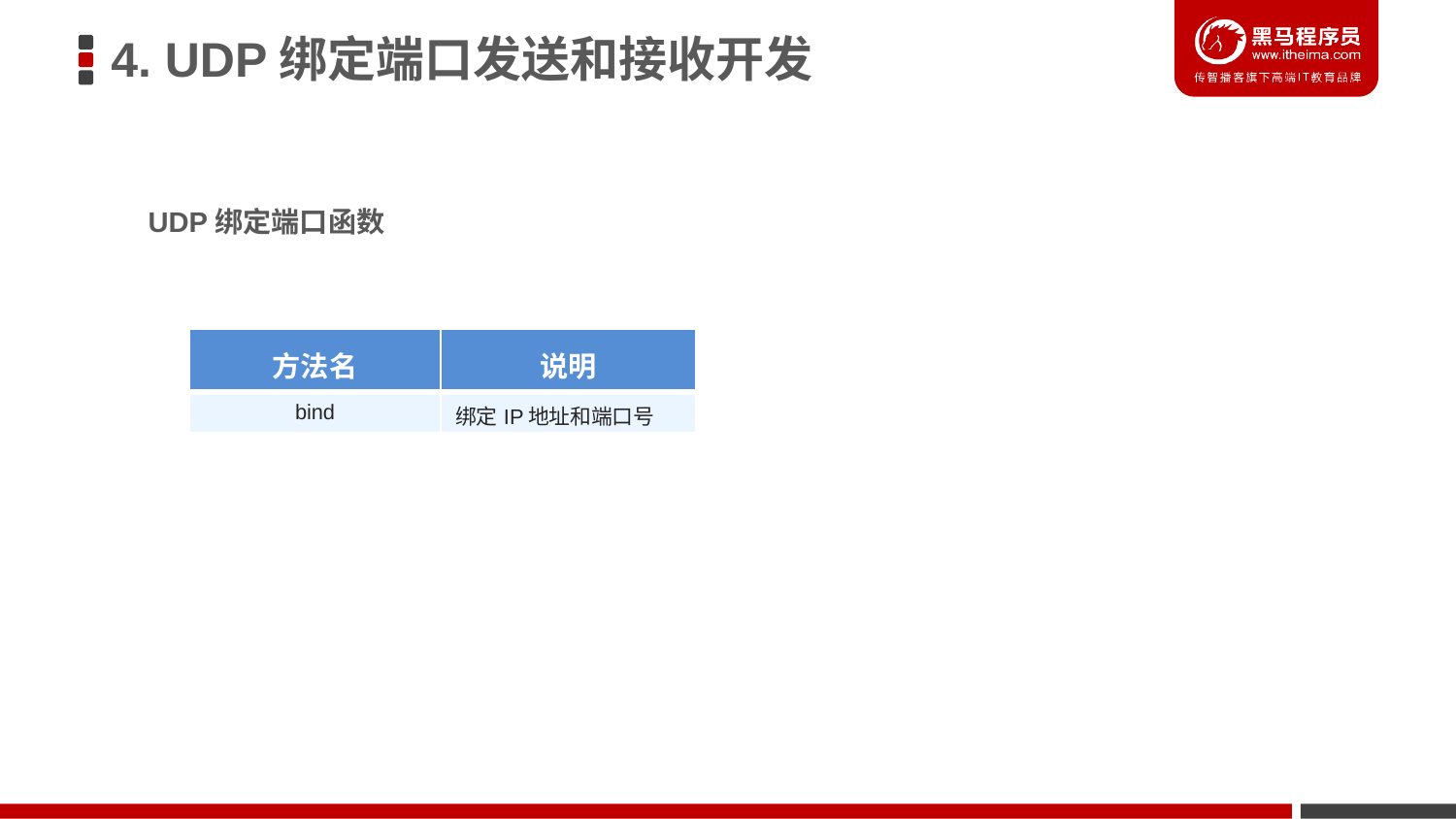

4. UDP绑定端口发送和接收开发
UDP绑定端口函数
| 方法名 | 说明 |
| --- | --- |
| bind | 绑定IP地址和端口号 |